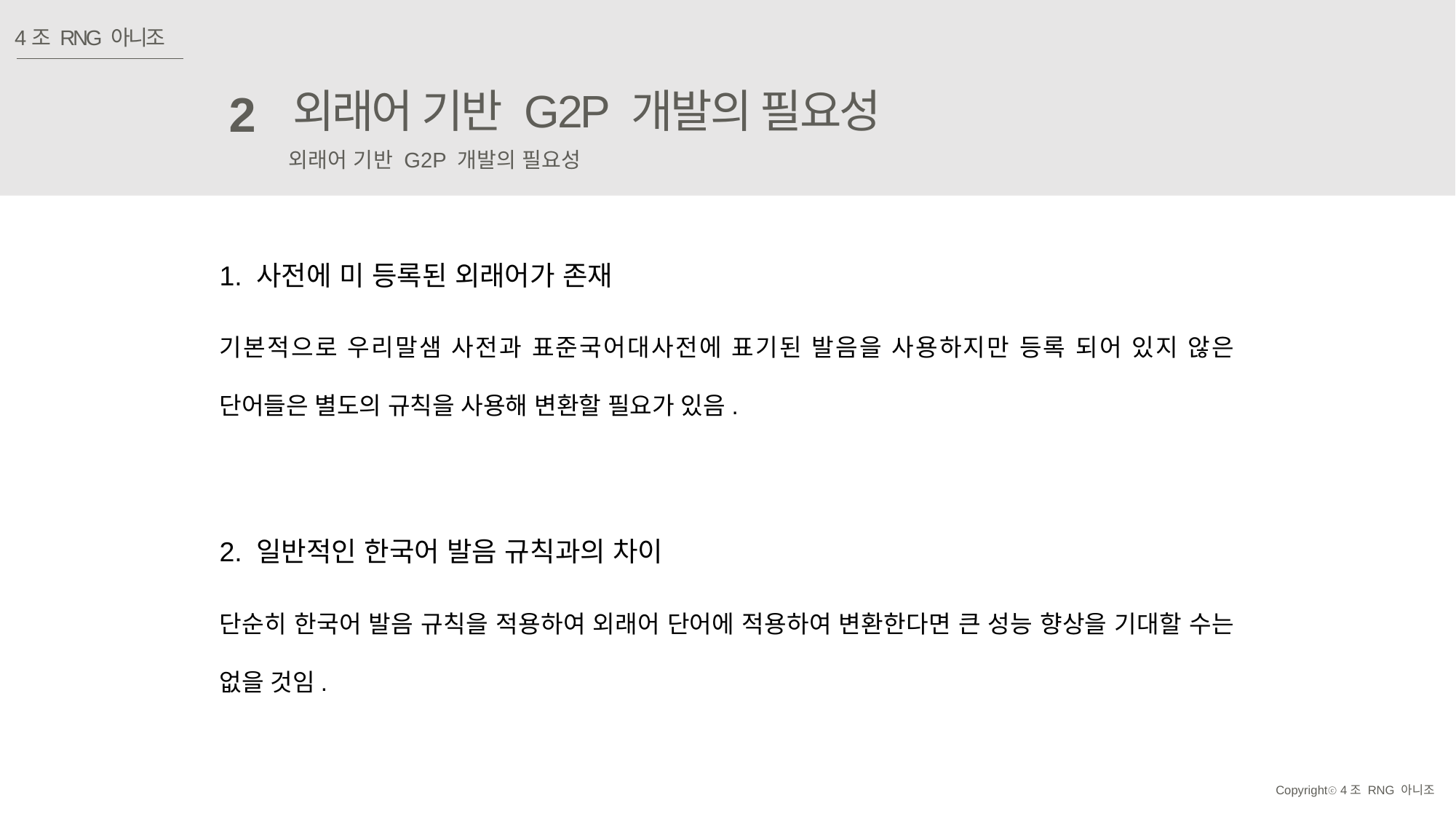

4조 RNG 아니조
외래어 기반 G2P 개발의 필요성
2
외래어 기반 G2P 개발의 필요성
1. 사전에 미 등록된 외래어가 존재
기본적으로 우리말샘 사전과 표준국어대사전에 표기된 발음을 사용하지만 등록 되어 있지 않은 단어들은 별도의 규칙을 사용해 변환할 필요가 있음.

2. 일반적인 한국어 발음 규칙과의 차이
단순히 한국어 발음 규칙을 적용하여 외래어 단어에 적용하여 변환한다면 큰 성능 향상을 기대할 수는 없을 것임.